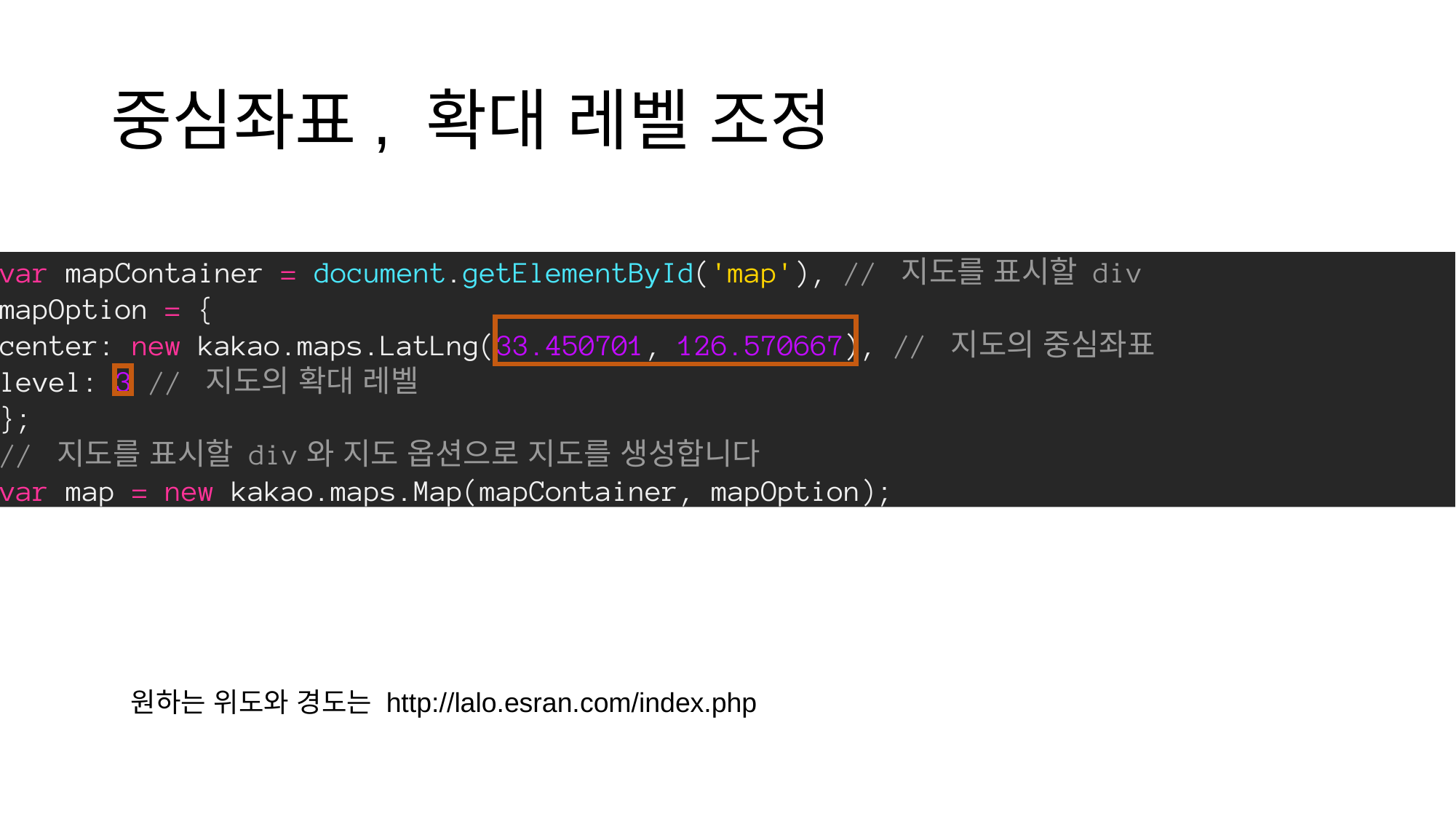

# 중심좌표, 확대 레벨 조정
var mapContainer = document.getElementById('map'), // 지도를 표시할 div
mapOption = {
center: new kakao.maps.LatLng(33.450701, 126.570667), // 지도의 중심좌표
level: 3 // 지도의 확대 레벨
};
// 지도를 표시할 div와 지도 옵션으로 지도를 생성합니다
var map = new kakao.maps.Map(mapContainer, mapOption);

원하는 위도와 경도는 http://lalo.esran.com/index.php